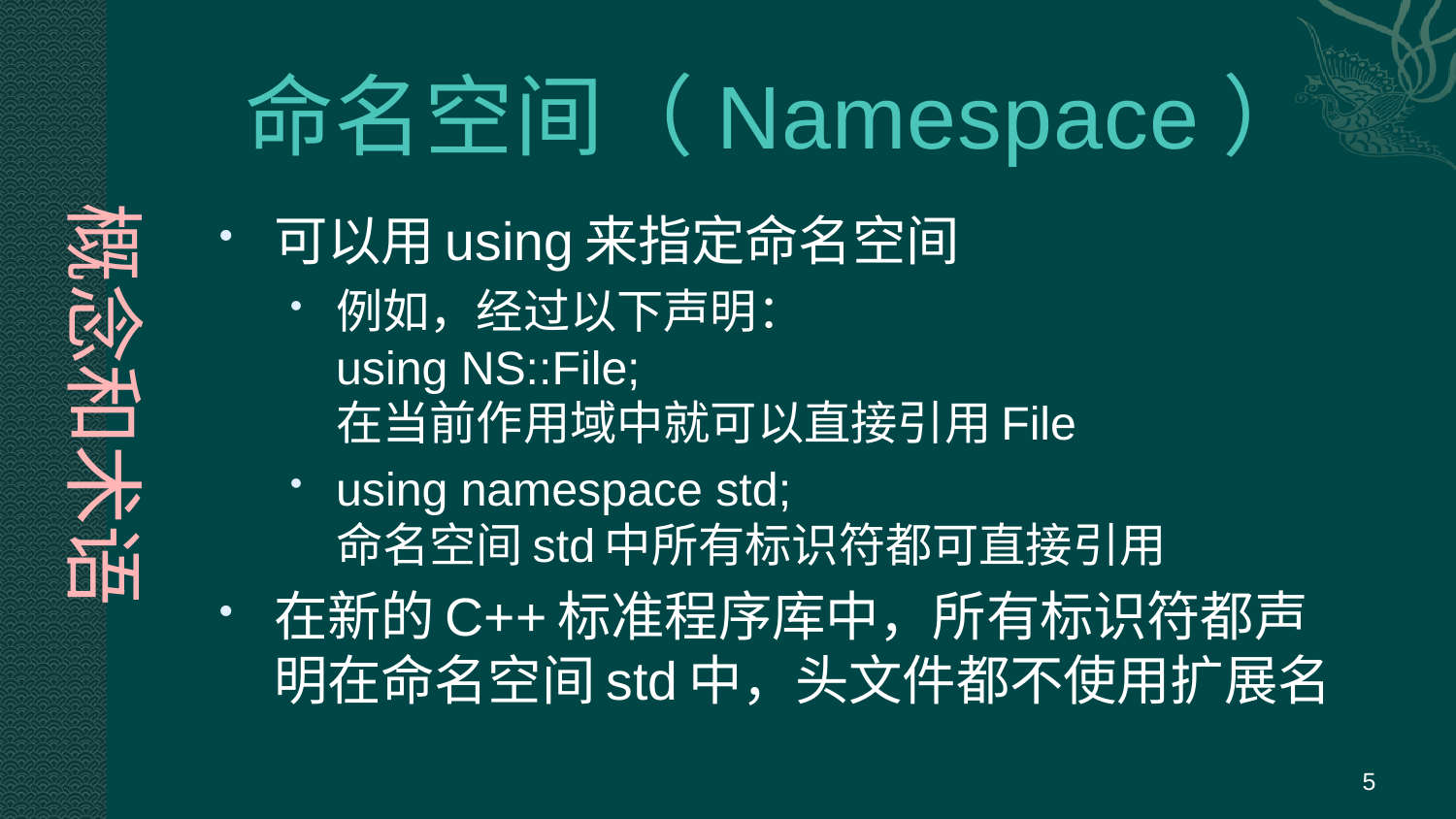

# 命名空间（Namespace）
概念和术语
可以用using来指定命名空间
例如，经过以下声明：
using NS::File;
在当前作用域中就可以直接引用File
using namespace std;
命名空间std中所有标识符都可直接引用
在新的C++标准程序库中，所有标识符都声明在命名空间std中，头文件都不使用扩展名
5